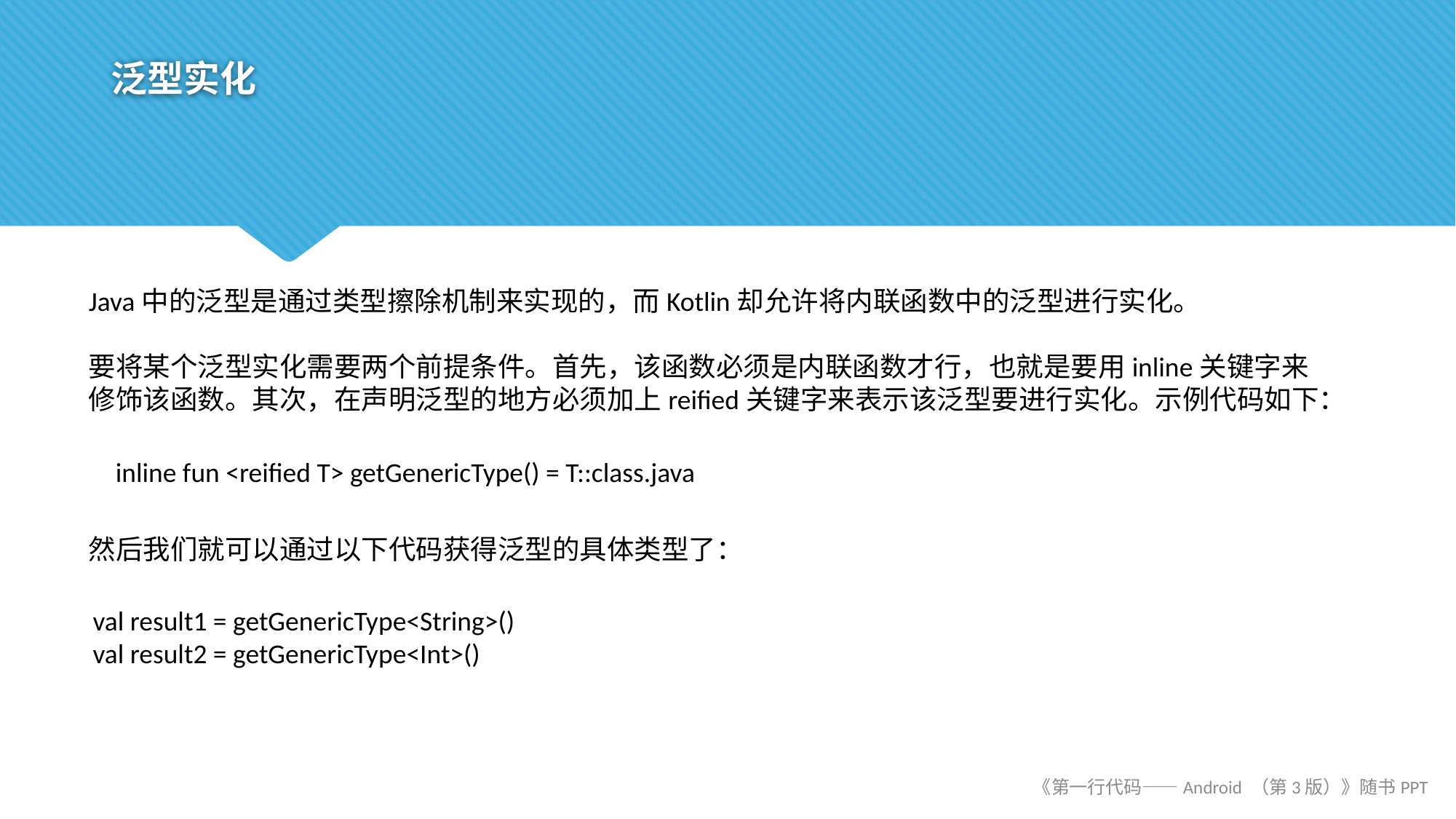

# 泛型实化
Java中的泛型是通过类型擦除机制来实现的，而Kotlin却允许将内联函数中的泛型进行实化。

要将某个泛型实化需要两个前提条件。首先，该函数必须是内联函数才行，也就是要用inline关键字来修饰该函数。其次，在声明泛型的地方必须加上reified关键字来表示该泛型要进行实化。示例代码如下：
inline fun <reified T> getGenericType() = T::class.java
然后我们就可以通过以下代码获得泛型的具体类型了：
val result1 = getGenericType<String>()
val result2 = getGenericType<Int>()